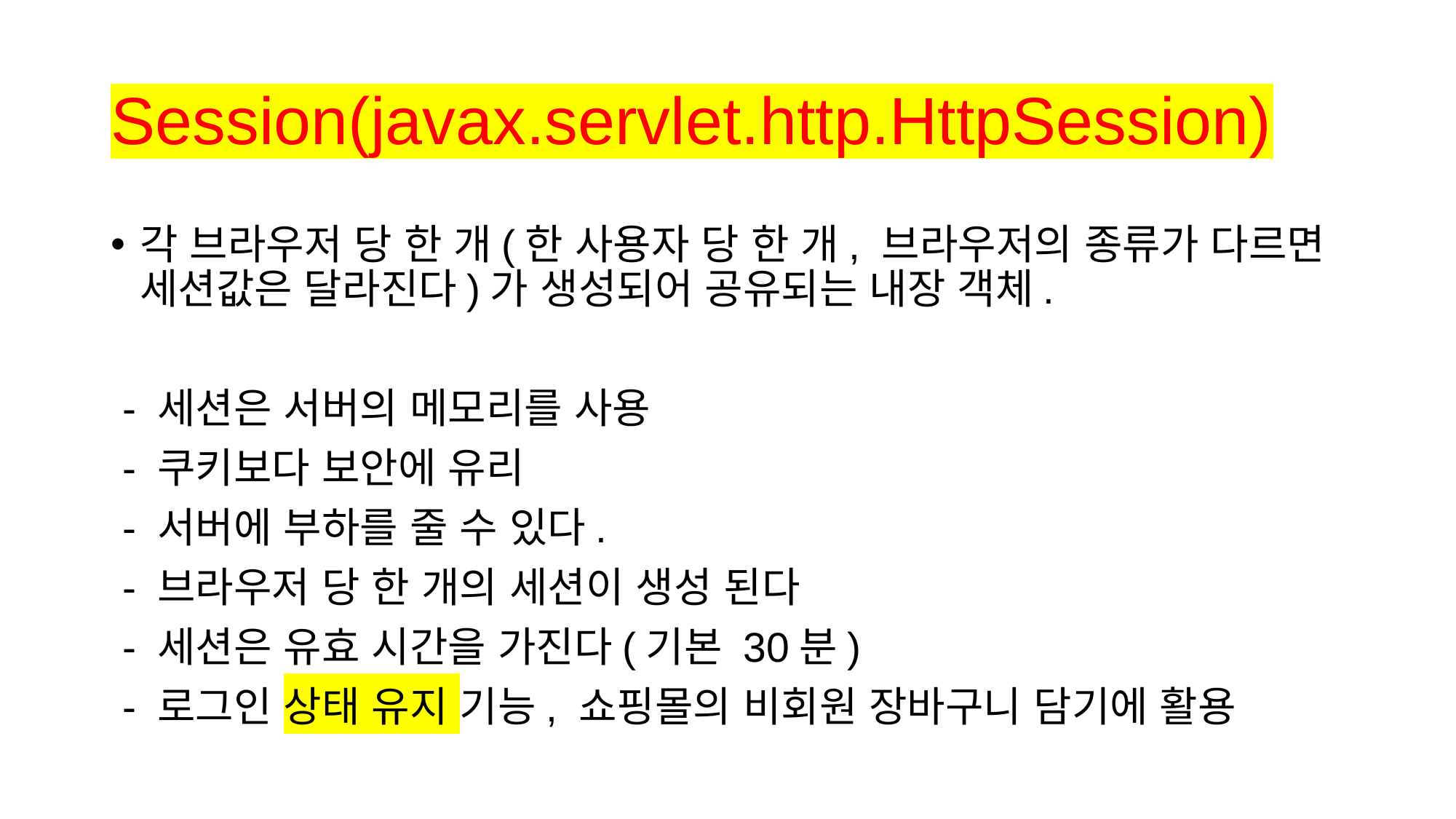

# Session(javax.servlet.http.HttpSession)
각 브라우저 당 한 개(한 사용자 당 한 개, 브라우저의 종류가 다르면 세션값은 달라진다)가 생성되어 공유되는 내장 객체.

 - 세션은 서버의 메모리를 사용
 - 쿠키보다 보안에 유리
 - 서버에 부하를 줄 수 있다.
 - 브라우저 당 한 개의 세션이 생성 된다
 - 세션은 유효 시간을 가진다(기본 30분)
 - 로그인 상태 유지 기능, 쇼핑몰의 비회원 장바구니 담기에 활용